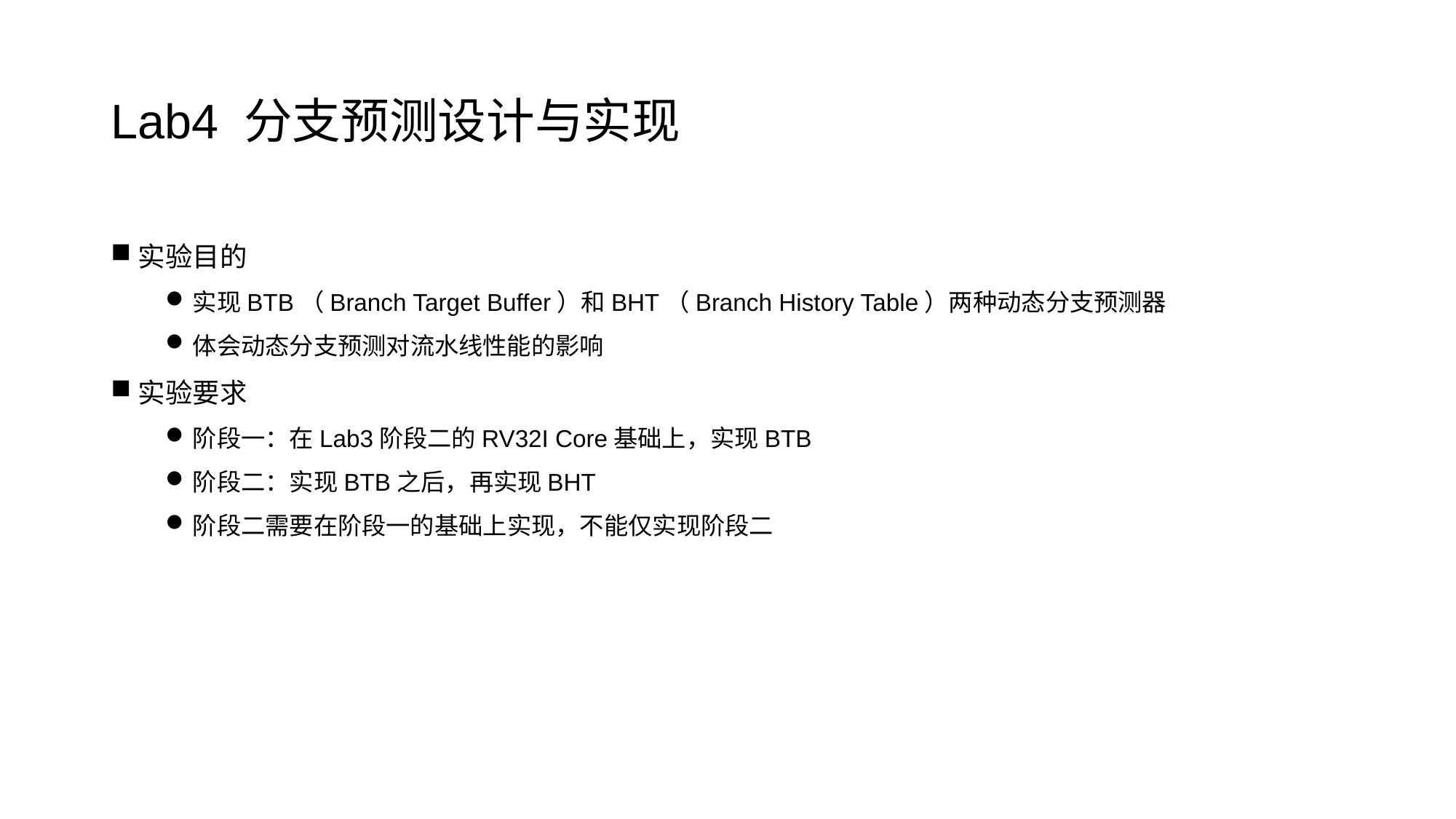

# Lab4 分支预测设计与实现
实验目的
实现BTB（Branch Target Buffer）和BHT（Branch History Table）两种动态分支预测器
体会动态分支预测对流水线性能的影响
实验要求
阶段一：在Lab3阶段二的RV32I Core基础上，实现BTB
阶段二：实现BTB之后，再实现BHT
阶段二需要在阶段一的基础上实现，不能仅实现阶段二